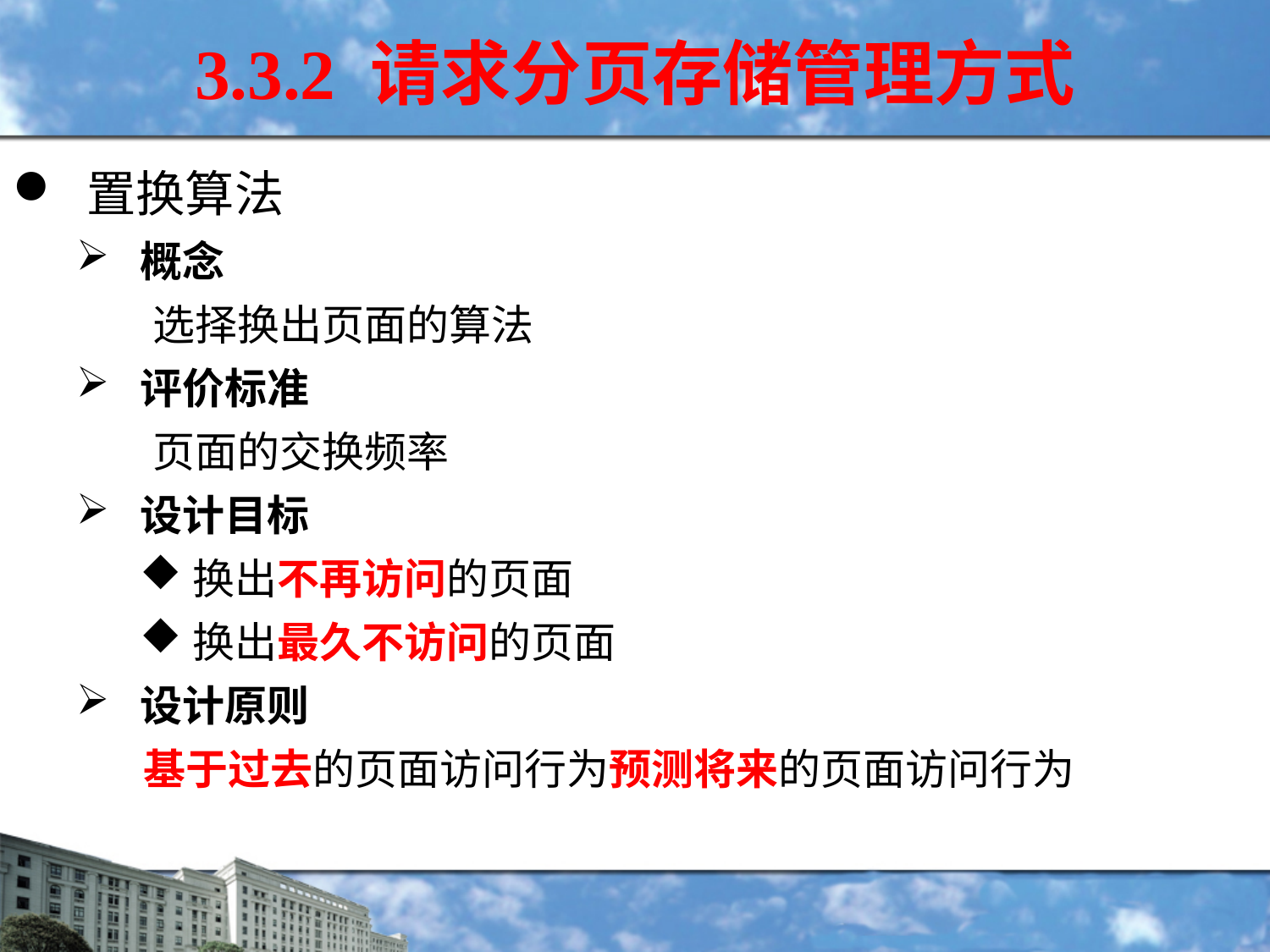

3.3.2 请求分页存储管理方式
置换算法
概念
       选择换出页面的算法
评价标准
       页面的交换频率
设计目标
换出不再访问的页面
换出最久不访问的页面
设计原则
      基于过去的页面访问行为预测将来的页面访问行为